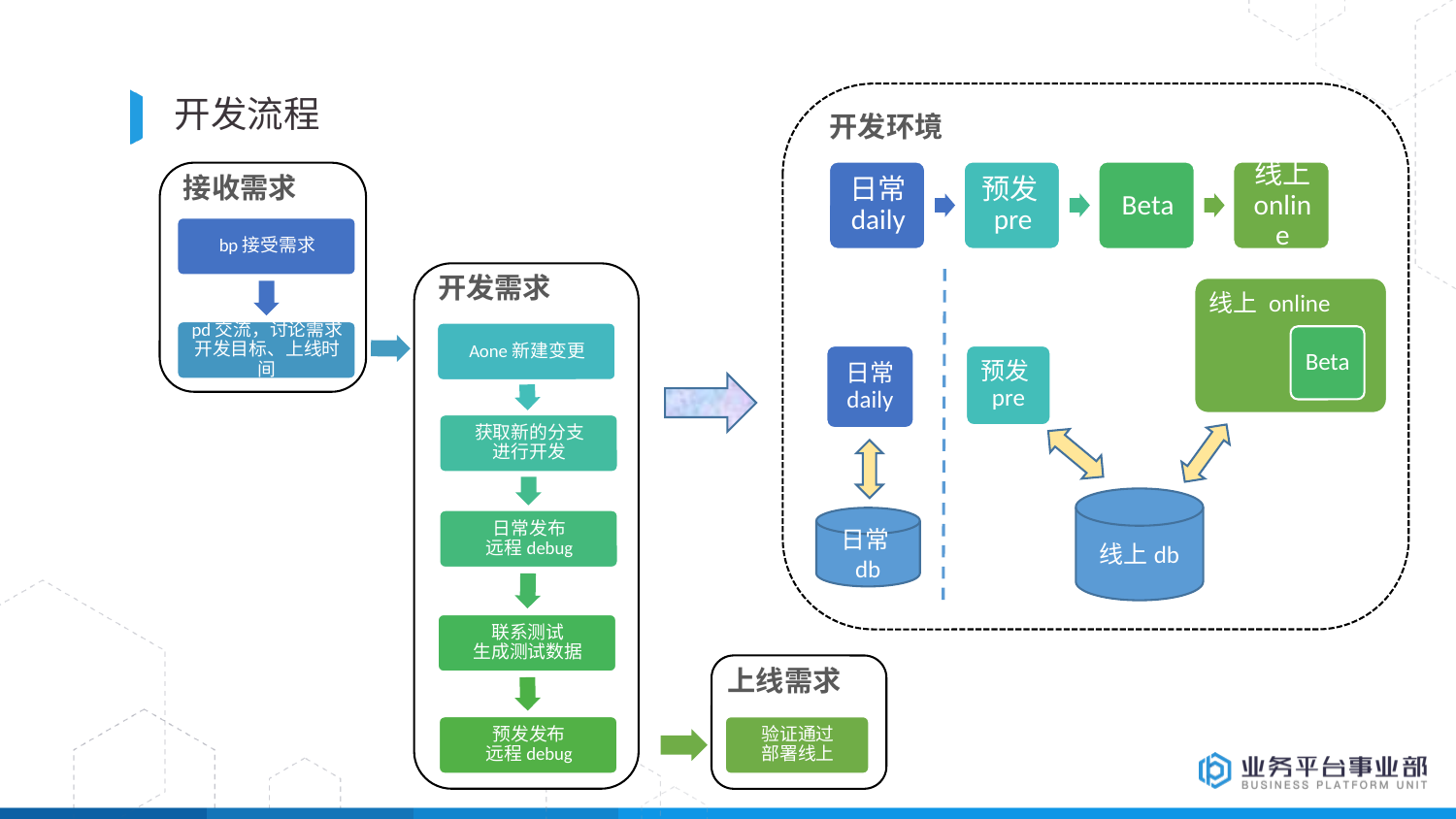

# 开发流程

开发环境
日常 daily

预发pre

Beta

线上 online

接收需求
bp接受需求

pd交流，讨论需求开发目标、上线时间

Aone新建变更

获取新的分支
进行开发

日常发布
远程debug

联系测试
生成测试数据

预发发布
远程debug

验证通过
部署线上

开发需求

线上 online

Beta

日常 daily

预发pre

线上db
日常db

上线需求